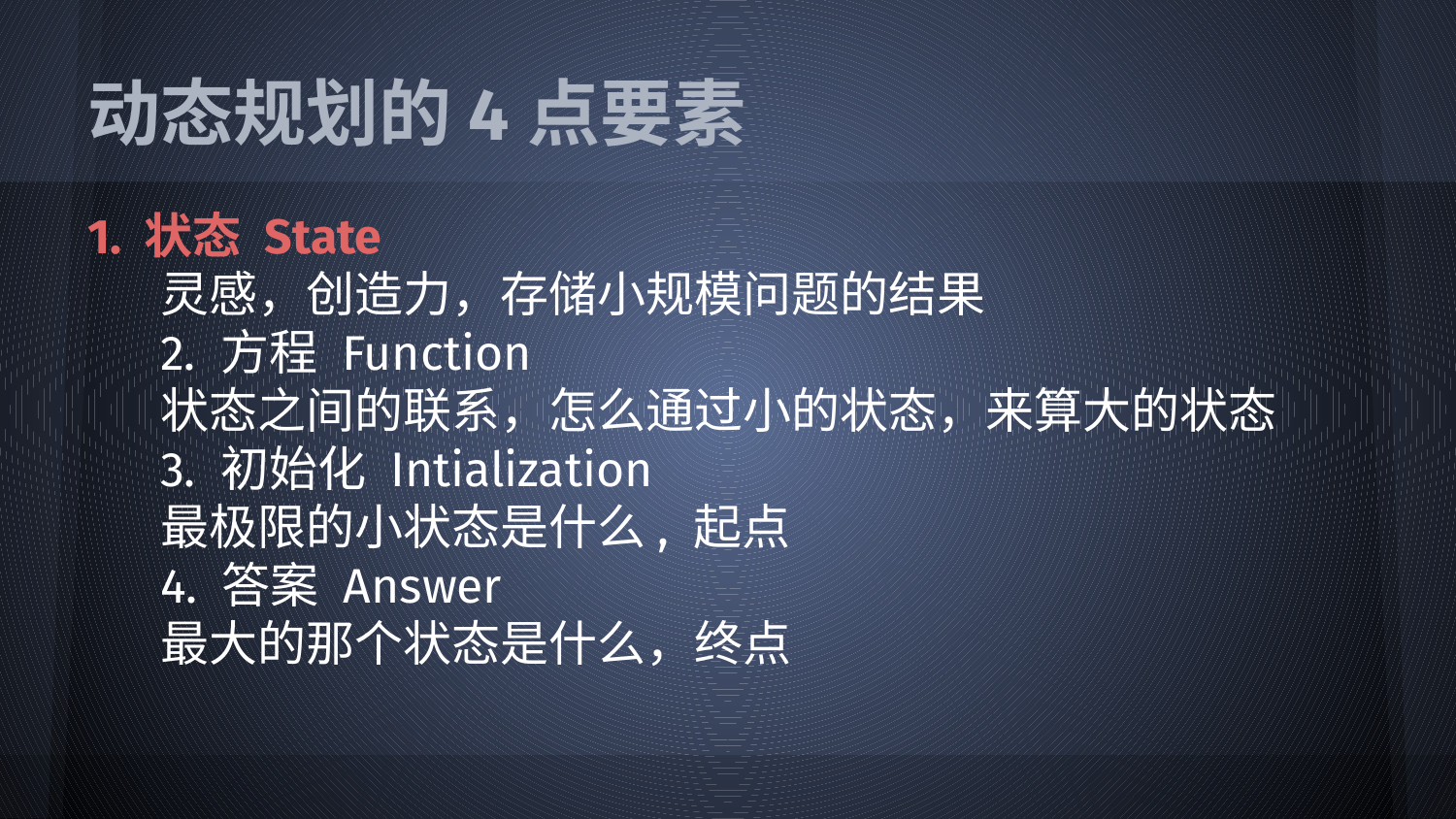

# 动态规划的4点要素
1. 状态 State
灵感，创造力，存储小规模问题的结果
2. 方程 Function
状态之间的联系，怎么通过小的状态，来算大的状态
3. 初始化 Intialization
最极限的小状态是什么, 起点
4. 答案 Answer
最大的那个状态是什么，终点